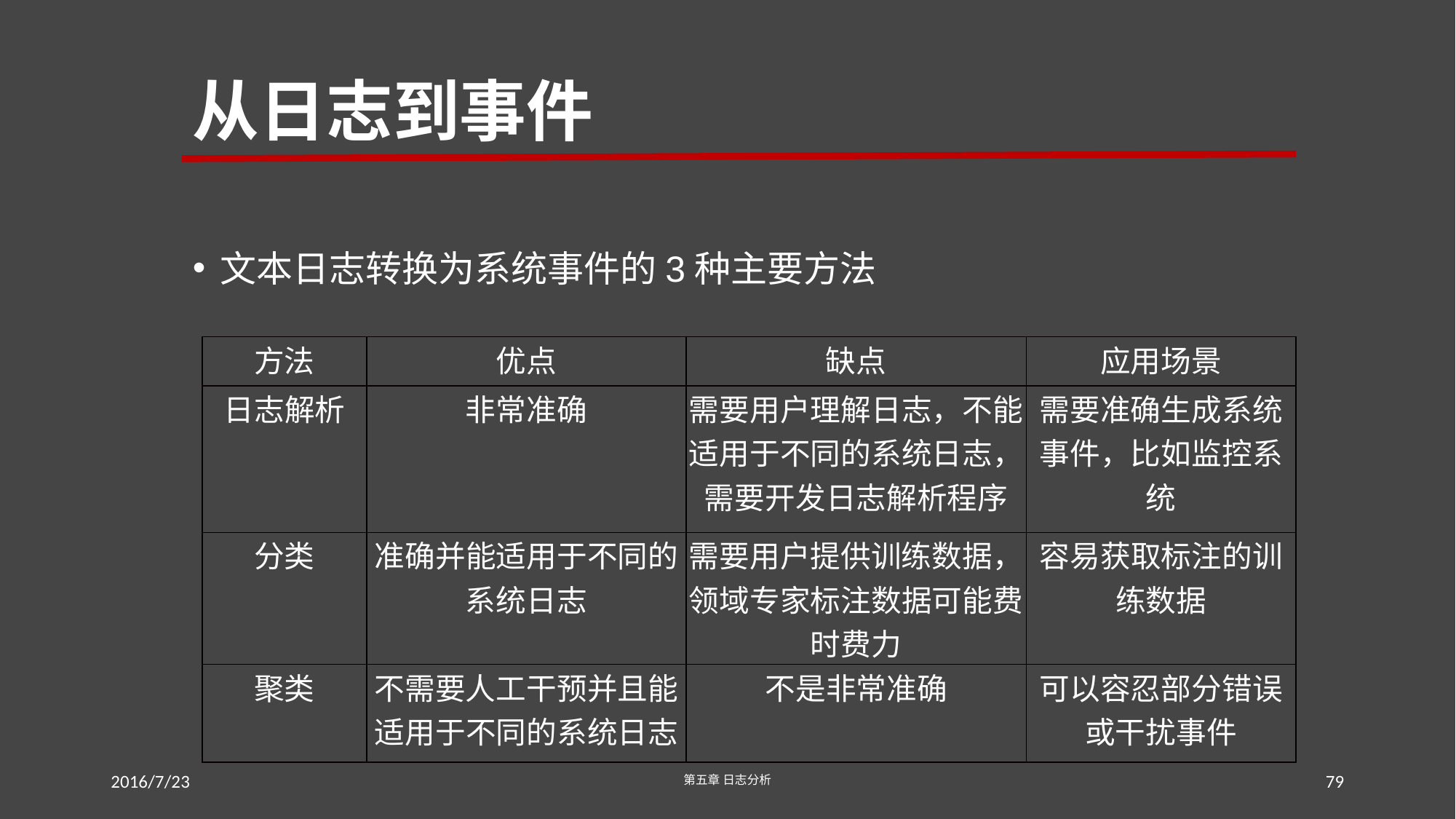

# 从日志到事件
文本日志转换为系统事件的3种主要方法
| 方法 | 优点 | 缺点 | 应用场景 |
| --- | --- | --- | --- |
| 日志解析 | 非常准确 | 需要用户理解日志，不能适用于不同的系统日志，需要开发日志解析程序 | 需要准确生成系统事件，比如监控系统 |
| 分类 | 准确并能适用于不同的系统日志 | 需要用户提供训练数据，领域专家标注数据可能费时费力 | 容易获取标注的训练数据 |
| 聚类 | 不需要人工干预并且能适用于不同的系统日志 | 不是非常准确 | 可以容忍部分错误或干扰事件 |
2016/7/23
第五章 日志分析
79